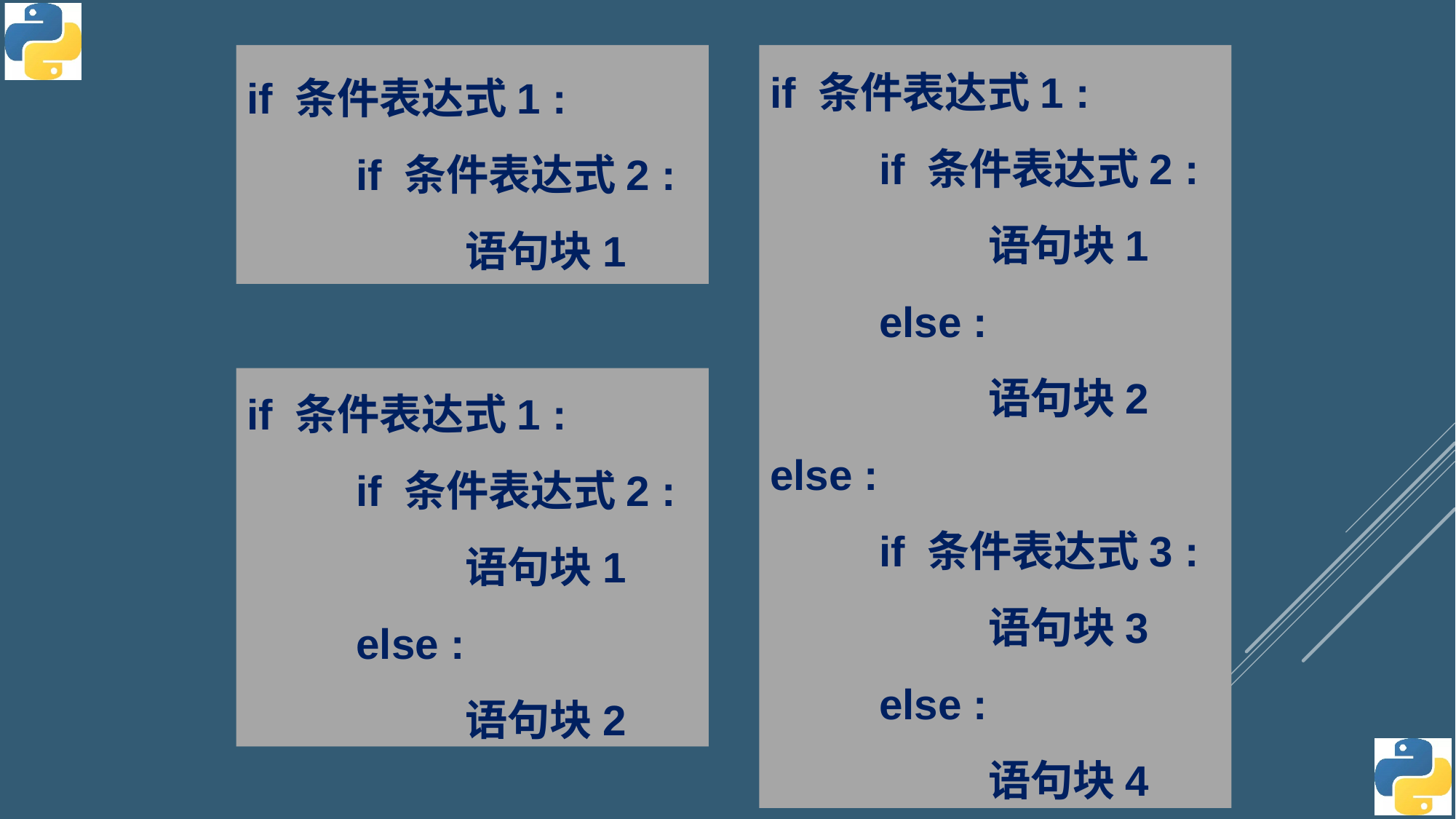

if 条件表达式1 :
	if 条件表达式2 :
		语句块1
if 条件表达式1 :
	if 条件表达式2 :
		语句块1
	else :
		语句块2
else :
	if 条件表达式3 :
		语句块3
	else :
		语句块4
if 条件表达式1 :
	if 条件表达式2 :
		语句块1
	else :
		语句块2